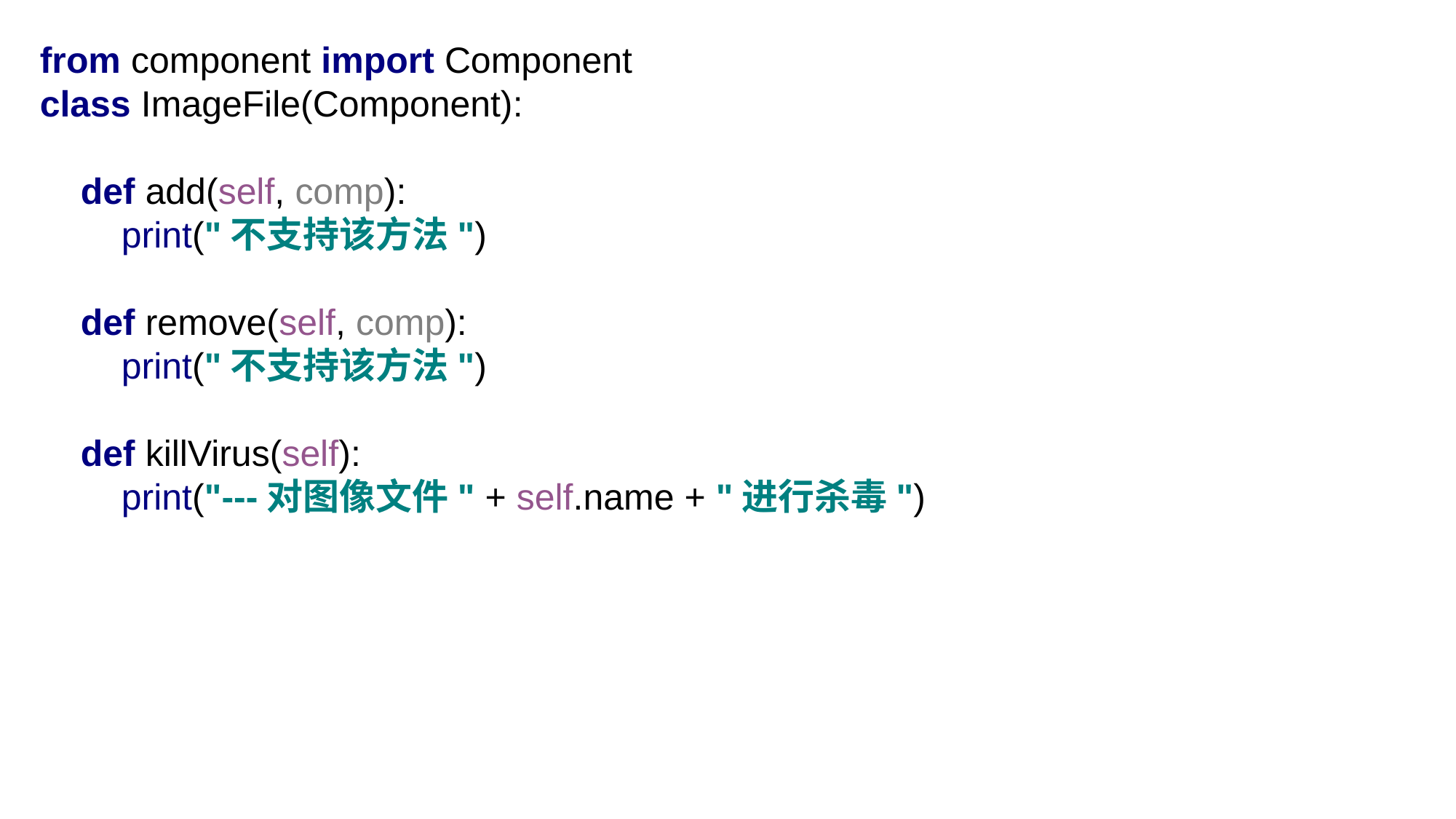

from component import Component
class ImageFile(Component):
    def add(self, comp):
        print("不支持该方法")
    def remove(self, comp):
        print("不支持该方法")
    def killVirus(self):
        print("---对图像文件" + self.name + "进行杀毒")